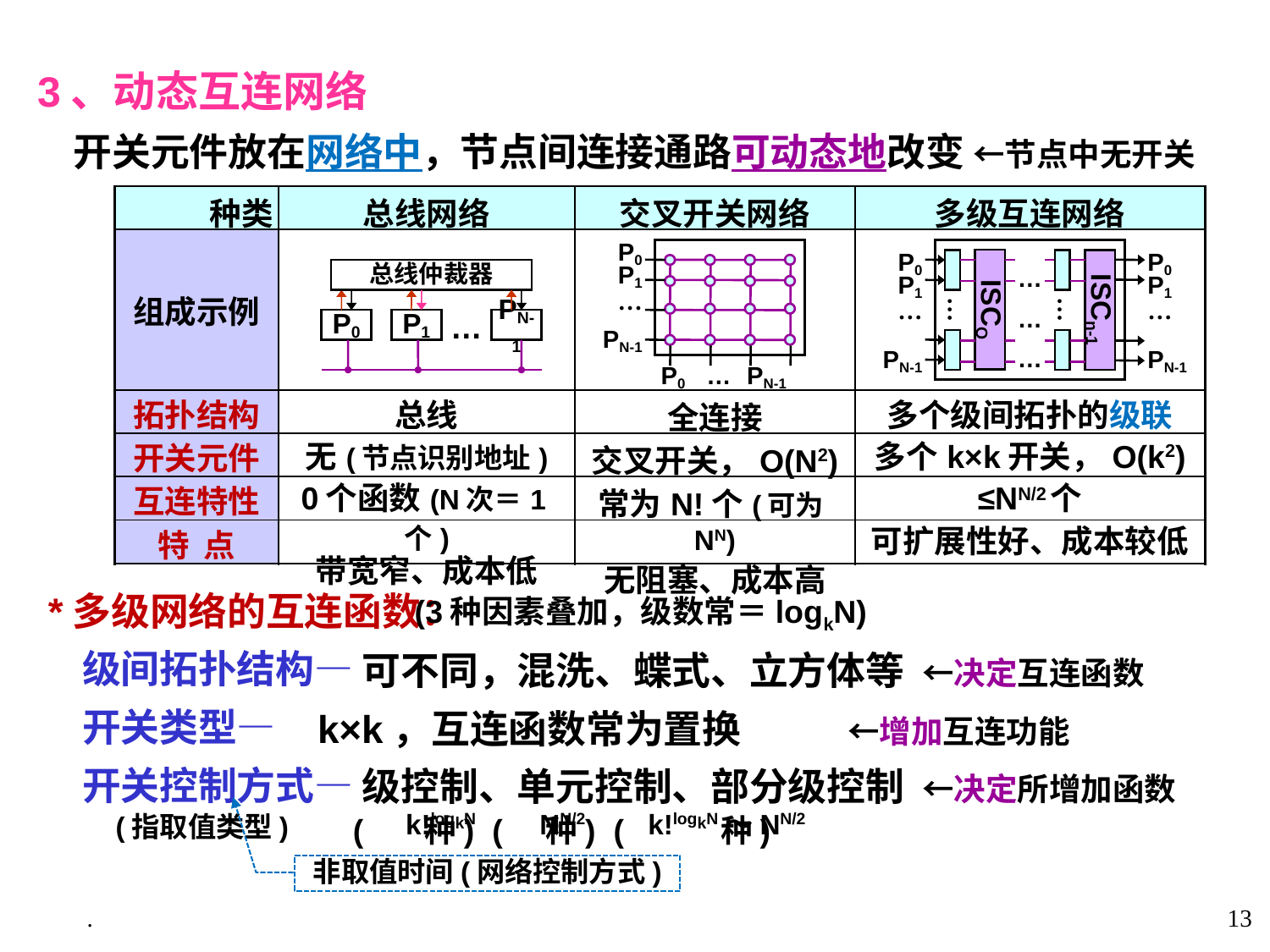

3、动态互连网络
   开关元件放在网络中，节点间连接通路可动态地改变 ←节点中无开关
| 种类 | 总线网络 | 交叉开关网络 | 多级互连网络 |
| --- | --- | --- | --- |
| 组成示例 |  |  |  |
| 拓扑结构 |  |  |  |
| 开关元件 |  |  |  |
| 互连特性 |  |  |  |
| 特 点 |  |  |  |

P0
P1
…
PN-1

 P0   …  PN-1

ISCO

P0
P1
…
PN-1
P0
P1
…
PN-1
ISCn-1
…
…
…
…

…
总线仲裁器

P0
P1
…
PN-1

| 总线 |
| --- |
| 无(节点识别地址) |
| 0个函数(N次＝1个) |
| 带宽窄、成本低 |
| 全连接 |
| --- |
| 交叉开关，O(N2) |
| 常为N!个(可为NN) |
| 无阻塞、成本高 |
| 多个级间拓扑的级联 |
| --- |
| 多个k×k开关，O(k2) |
| ≤NN/2个 |
| 可扩展性好、成本较低 |
         (3种因素叠加，级数常＝logkN)
    可不同，混洗、蝶式、立方体等  ←决定互连函数
k×k，互连函数常为置换            ←增加互连功能
    级控制、单元控制、部分级控制  ←决定所增加函数
    (      种)  (    种)  (          种)
 *多级网络的互连函数：
    级间拓扑结构—
    开关类型—
    开关控制方式—
          (指取值类型)
k!logkN         NN/2        k!logkN～NN/2
非取值时间(网络控制方式)
.
13